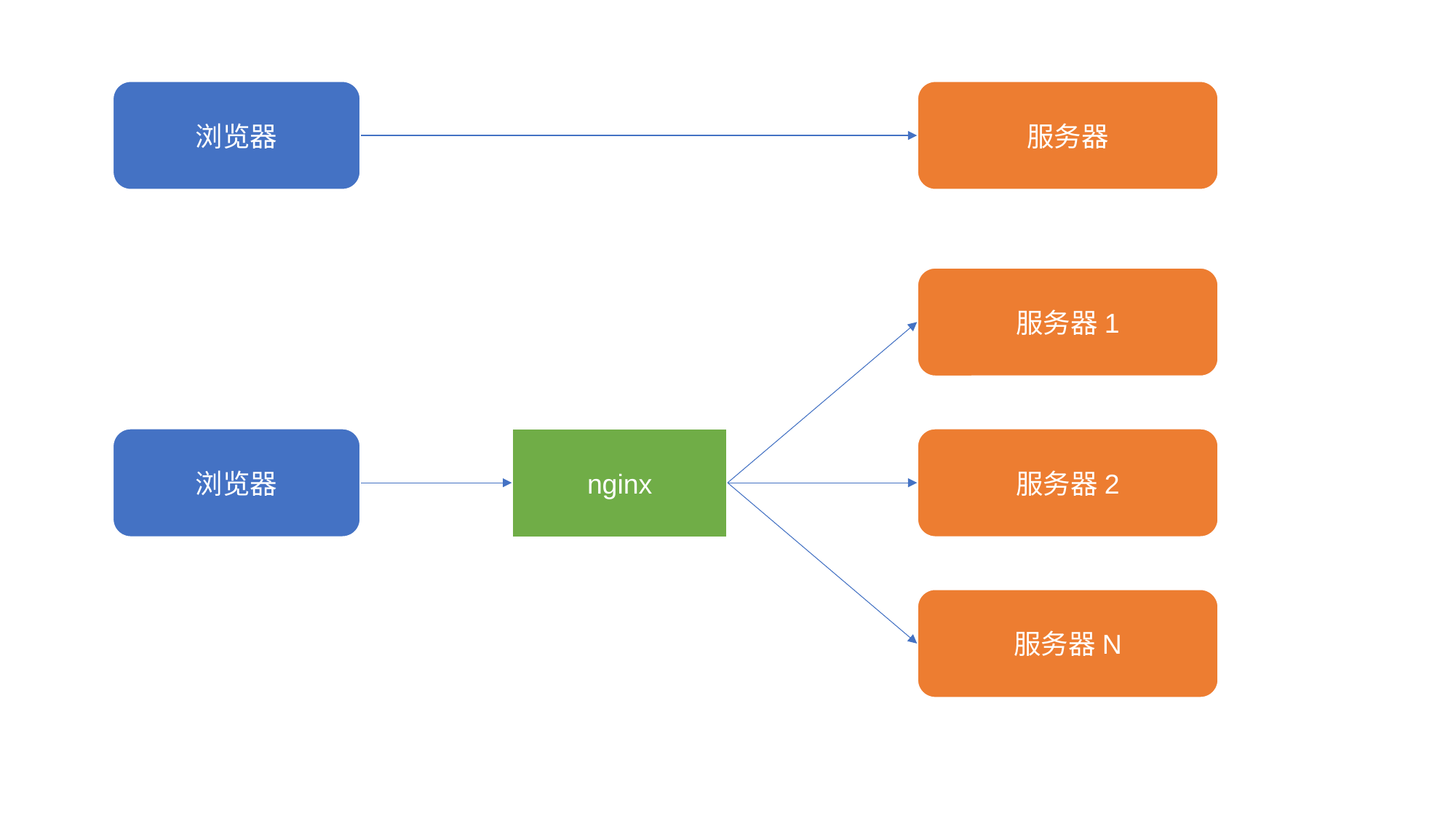

浏览器
服务器
服务器1
浏览器
服务器2
nginx
服务器N